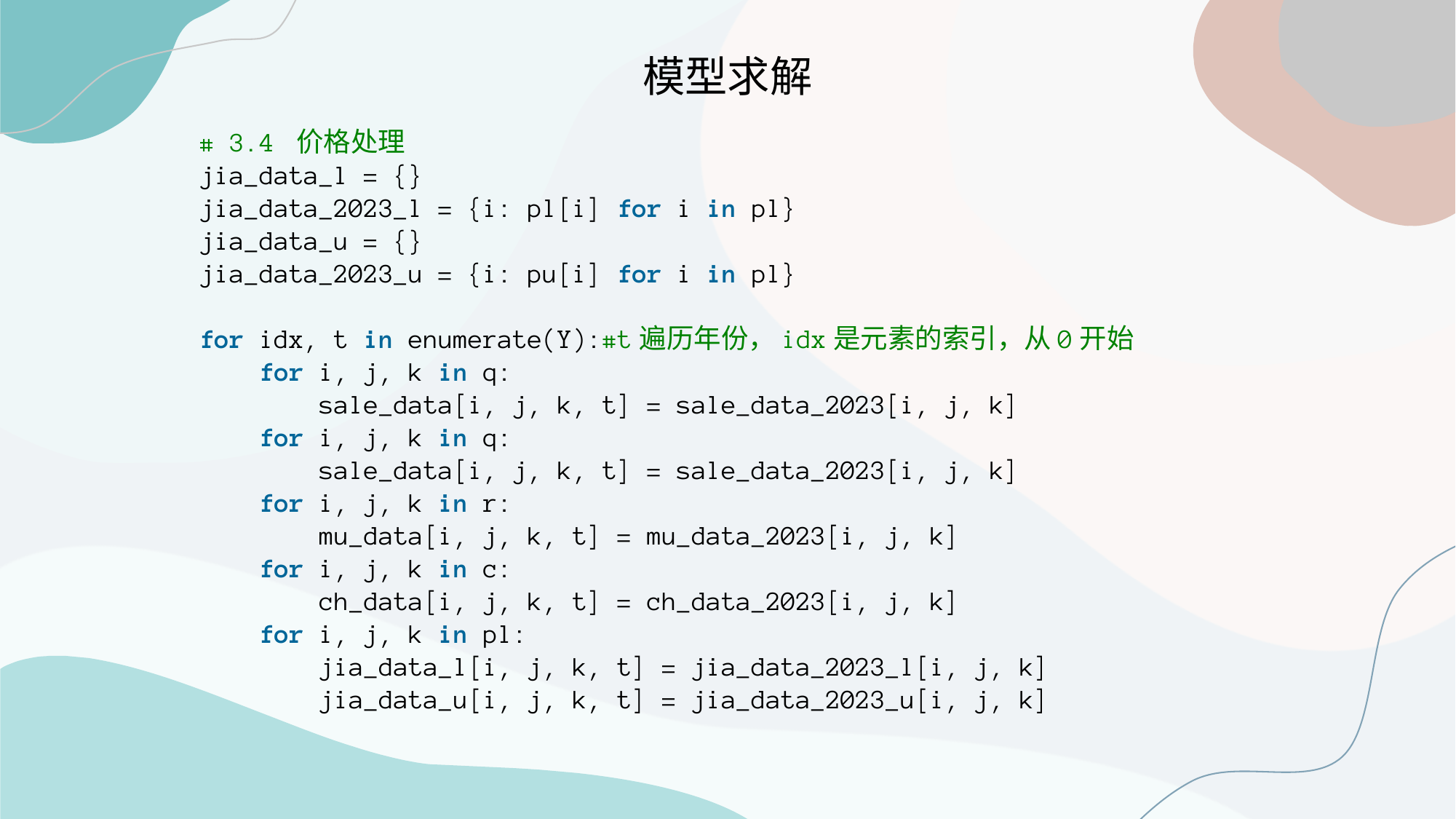

模型求解
# 3.4 价格处理
jia_data_l = {}
jia_data_2023_l = {i: pl[i] for i in pl}
jia_data_u = {}
jia_data_2023_u = {i: pu[i] for i in pl}

for idx, t in enumerate(Y):#t遍历年份，idx是元素的索引，从0开始
    for i, j, k in q:
        sale_data[i, j, k, t] = sale_data_2023[i, j, k]
    for i, j, k in q:
        sale_data[i, j, k, t] = sale_data_2023[i, j, k]
    for i, j, k in r:
        mu_data[i, j, k, t] = mu_data_2023[i, j, k]
    for i, j, k in c:
        ch_data[i, j, k, t] = ch_data_2023[i, j, k]
    for i, j, k in pl:
        jia_data_l[i, j, k, t] = jia_data_2023_l[i, j, k]
        jia_data_u[i, j, k, t] = jia_data_2023_u[i, j, k]